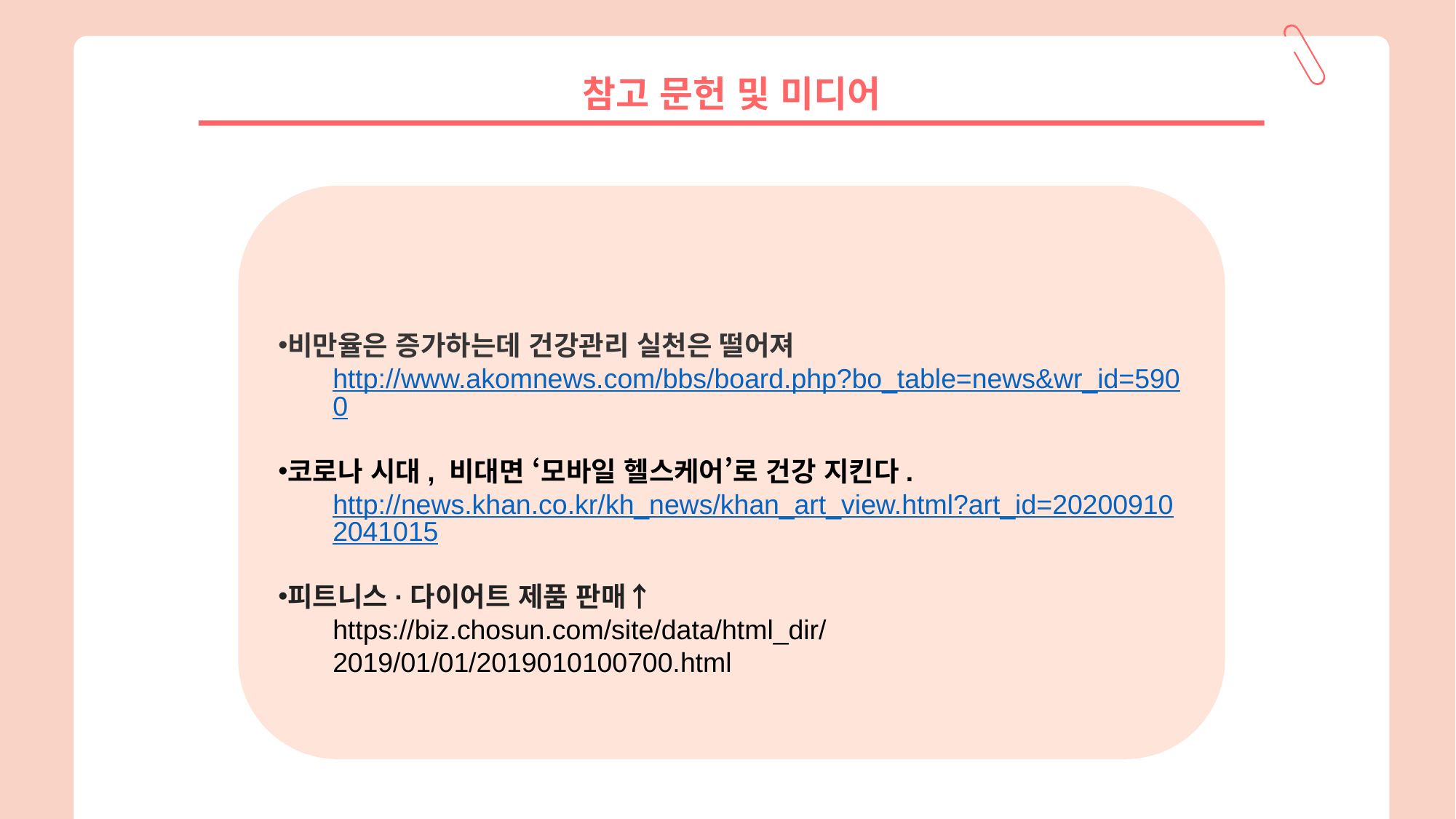

참고 문헌 및 미디어

비만율은 증가하는데 건강관리 실천은 떨어져
http://www.akomnews.com/bbs/board.php?bo_table=news&wr_id=5900

코로나 시대, 비대면 ‘모바일 헬스케어’로 건강 지킨다.
http://news.khan.co.kr/kh_news/khan_art_view.html?art_id=202009102041015

피트니스·다이어트 제품 판매↑
https://biz.chosun.com/site/data/html_dir/2019/01/01/2019010100700.html